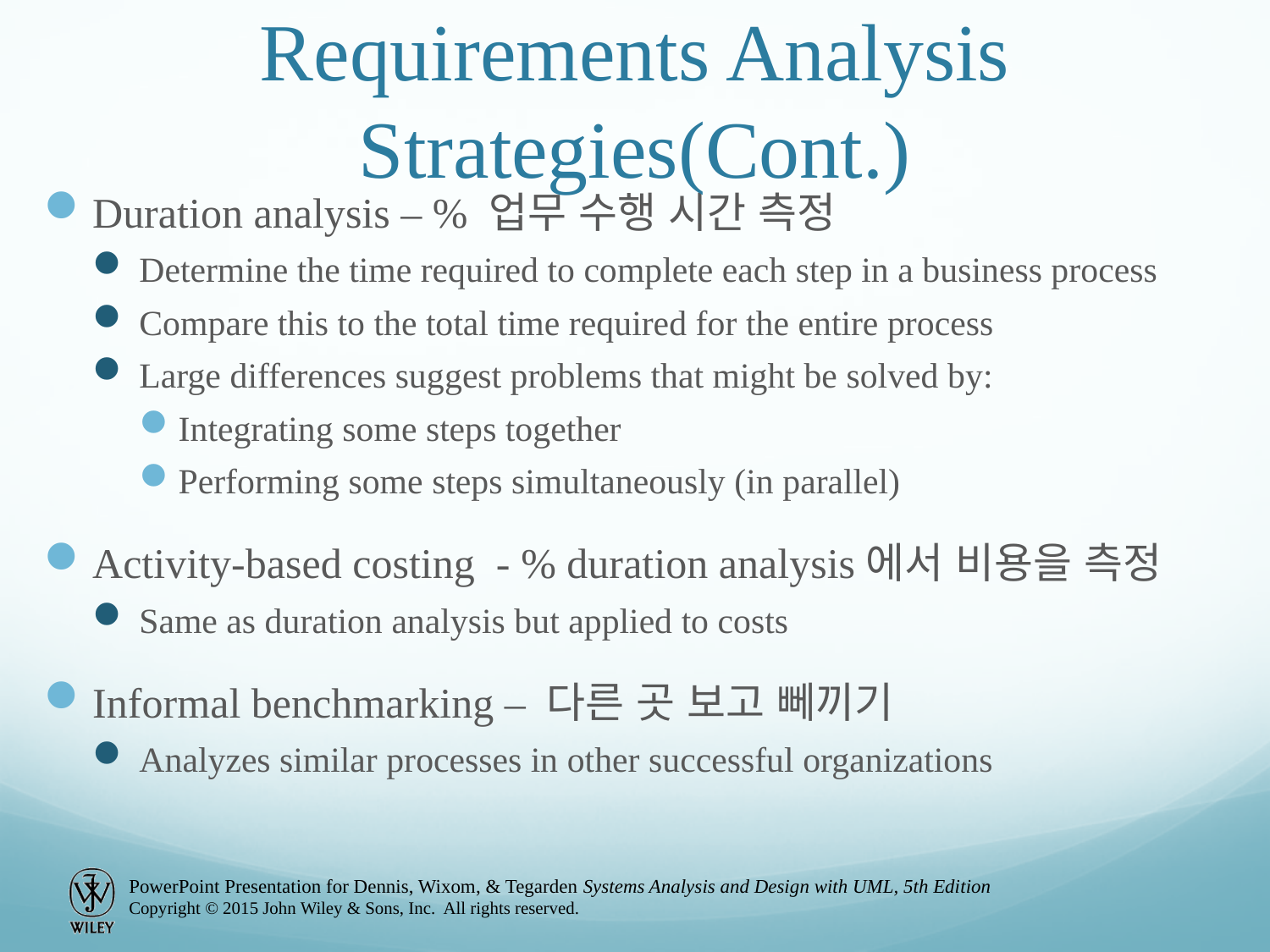

# Requirements Analysis Strategies(Cont.)
Duration analysis – % 업무 수행 시간 측정
Determine the time required to complete each step in a business process
Compare this to the total time required for the entire process
Large differences suggest problems that might be solved by:
Integrating some steps together
Performing some steps simultaneously (in parallel)
Activity-based costing  - % duration analysis에서 비용을 측정
Same as duration analysis but applied to costs
Informal benchmarking – 다른 곳 보고 뻬끼기
Analyzes similar processes in other successful organizations